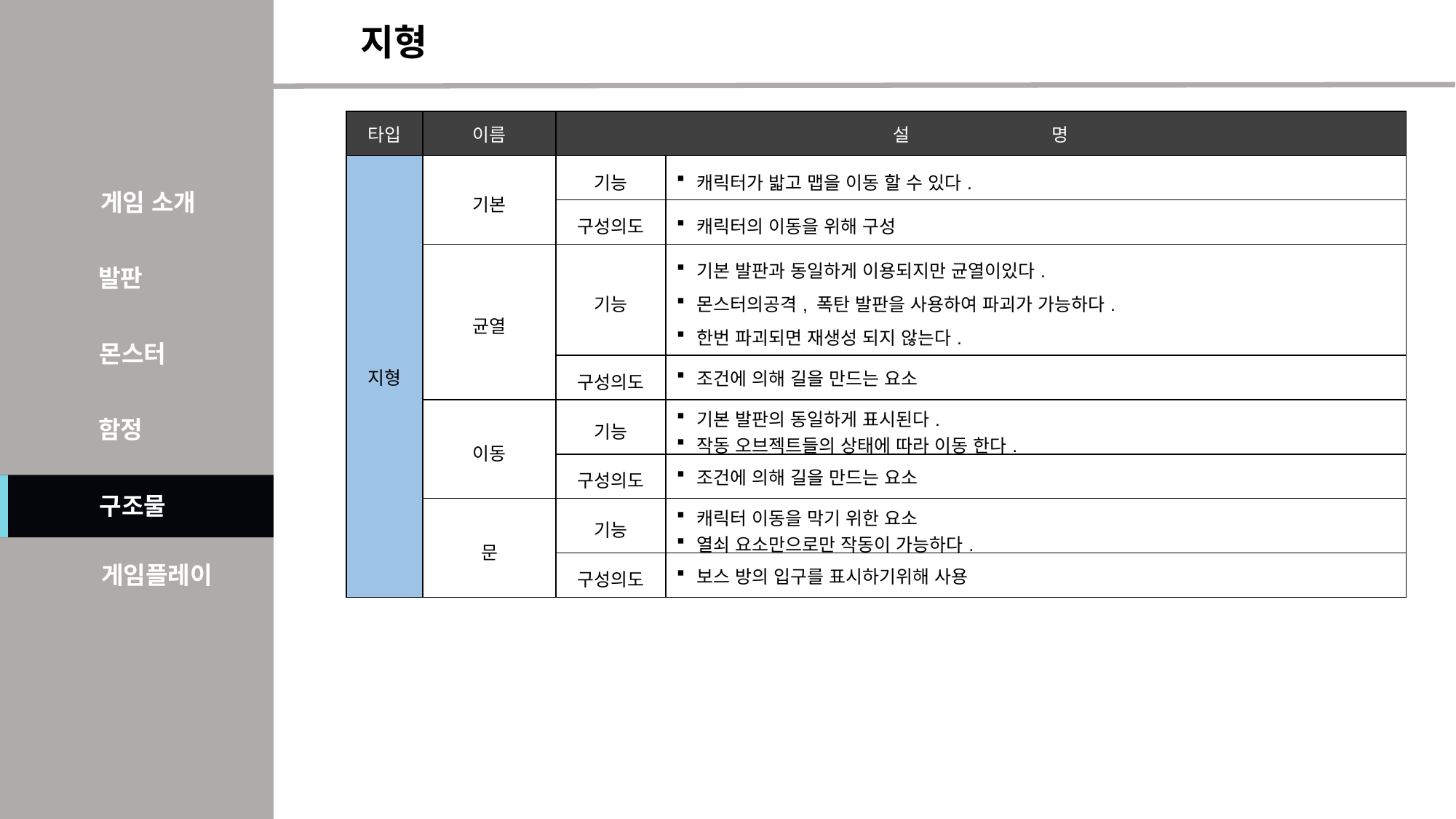

지형
| 타입 | 이름 | 설 명 |  |
| --- | --- | --- | --- |
| 지형 | 기본 | 기능 | 캐릭터가 밟고 맵을 이동 할 수 있다. |
|  |  | 구성의도 | 캐릭터의 이동을 위해 구성 |
|  | 균열 | 기능 | 기본 발판과 동일하게 이용되지만 균열이있다. 몬스터의공격, 폭탄 발판을 사용하여 파괴가 가능하다. 한번 파괴되면 재생성 되지 않는다. |
|  |  | 구성의도 | 조건에 의해 길을 만드는 요소 |
|  | 이동 | 기능 | 기본 발판의 동일하게 표시된다. 작동 오브젝트들의 상태에 따라 이동 한다. |
|  |  | 구성의도 | 조건에 의해 길을 만드는 요소 |
|  | 문 | 기능 | 캐릭터 이동을 막기 위한 요소 열쇠 요소만으로만 작동이 가능하다. |
|  |  | 구성의도 | 보스 방의 입구를 표시하기위해 사용 |